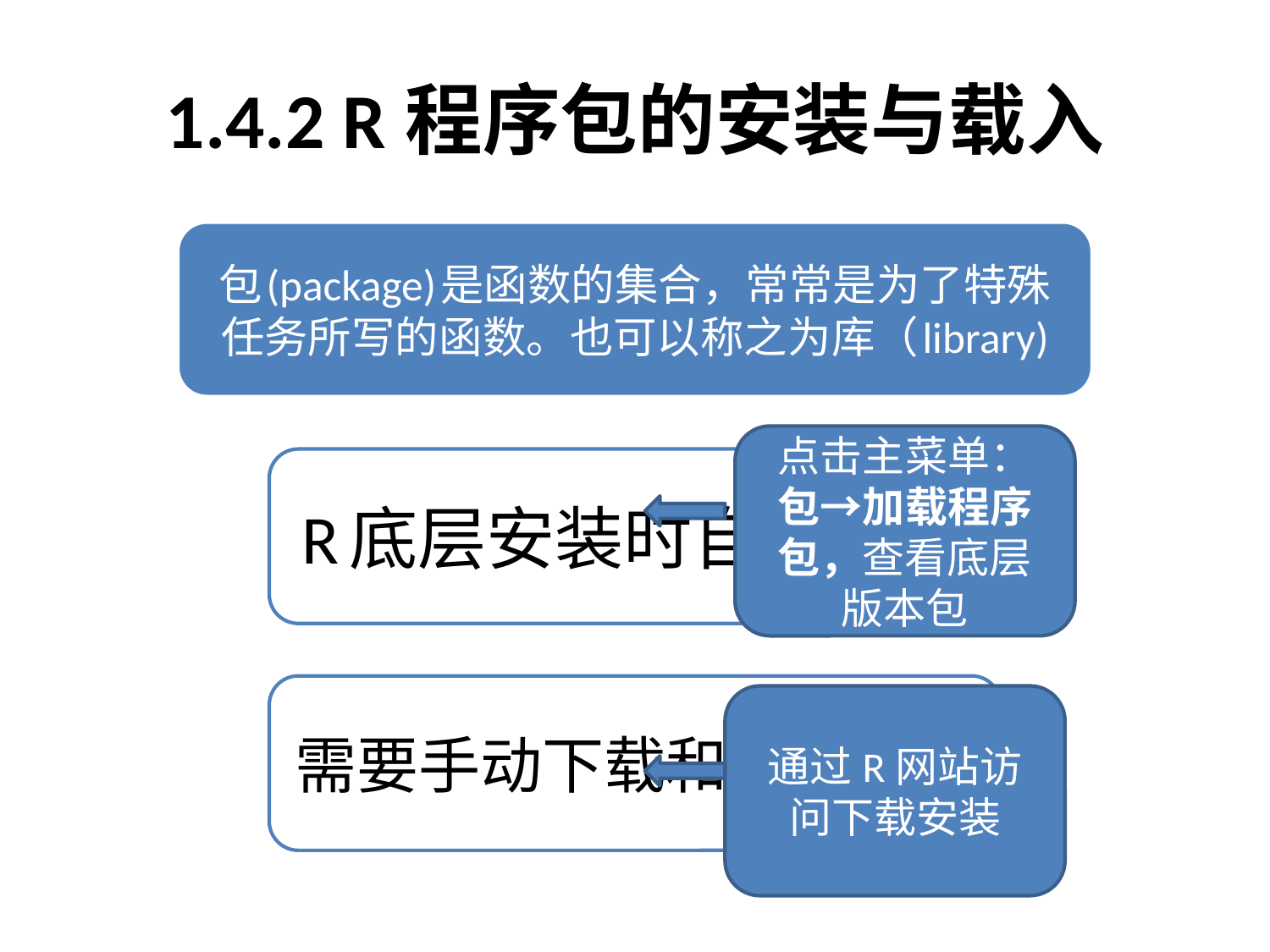

# 1.4.2 R程序包的安装与载入
包(package)是函数的集合，常常是为了特殊任务所写的函数。也可以称之为库（library)
R底层安装时自带的包
需要手动下载和安装的包
点击主菜单：包→加载程序包，查看底层版本包

通过R网站访问下载安装